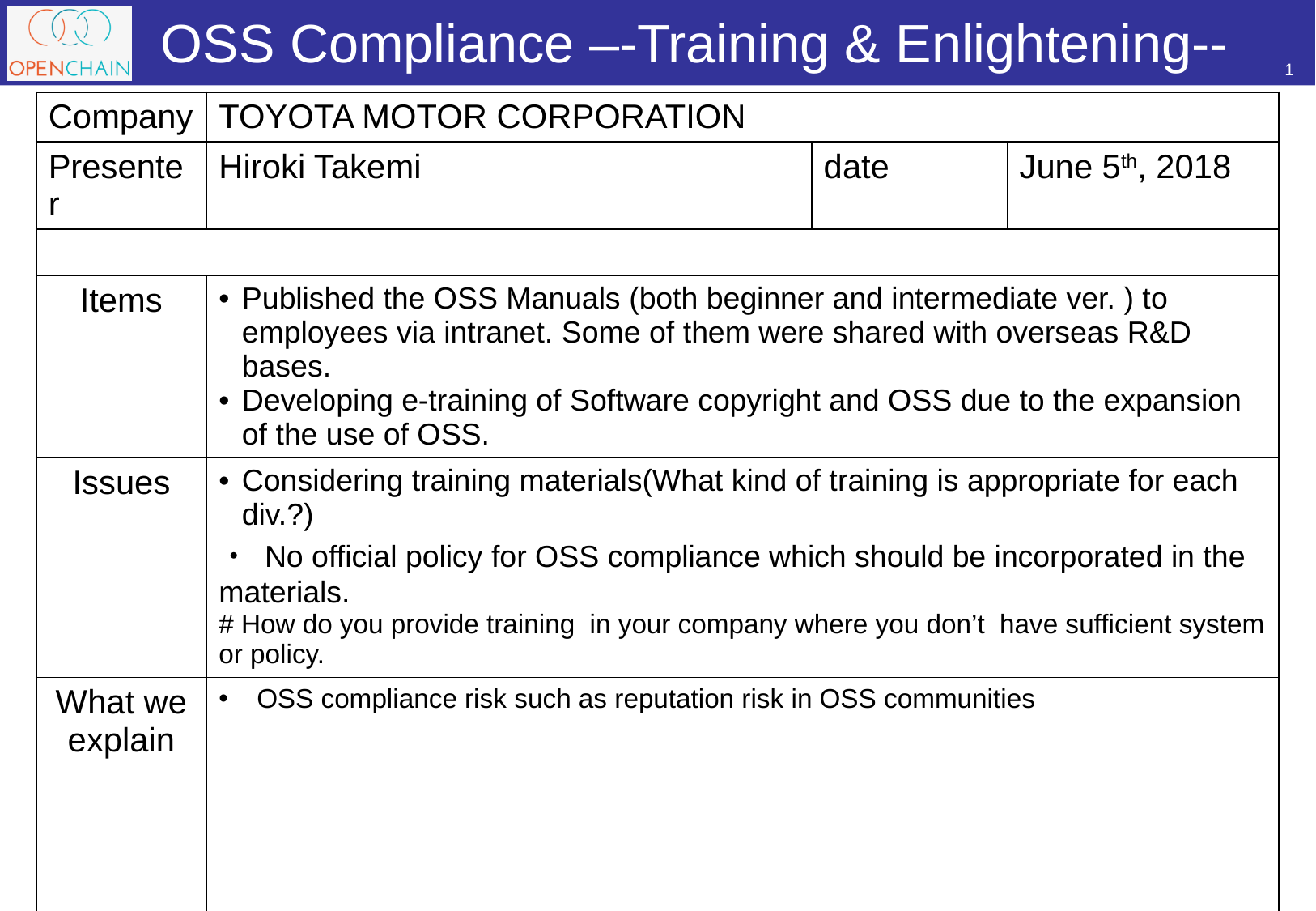

# OSS Compliance –-Training & Enlightening--
1
| Company | TOYOTA MOTOR CORPORATION |  |  |
| --- | --- | --- | --- |
| Presenter | Hiroki Takemi | date | June 5th, 2018 |
|  |  |  |  |
| Items | Published the OSS Manuals (both beginner and intermediate ver. ) to employees via intranet. Some of them were shared with overseas R&D bases. Developing e-training of Software copyright and OSS due to the expansion of the use of OSS. |  |  |
| Issues | Considering training materials(What kind of training is appropriate for each div.?) ・ No official policy for OSS compliance which should be incorporated in the materials. # How do you provide training in your company where you don’t have sufficient system or policy. |  |  |
| What we explain | OSS compliance risk such as reputation risk in OSS communities |  |  |